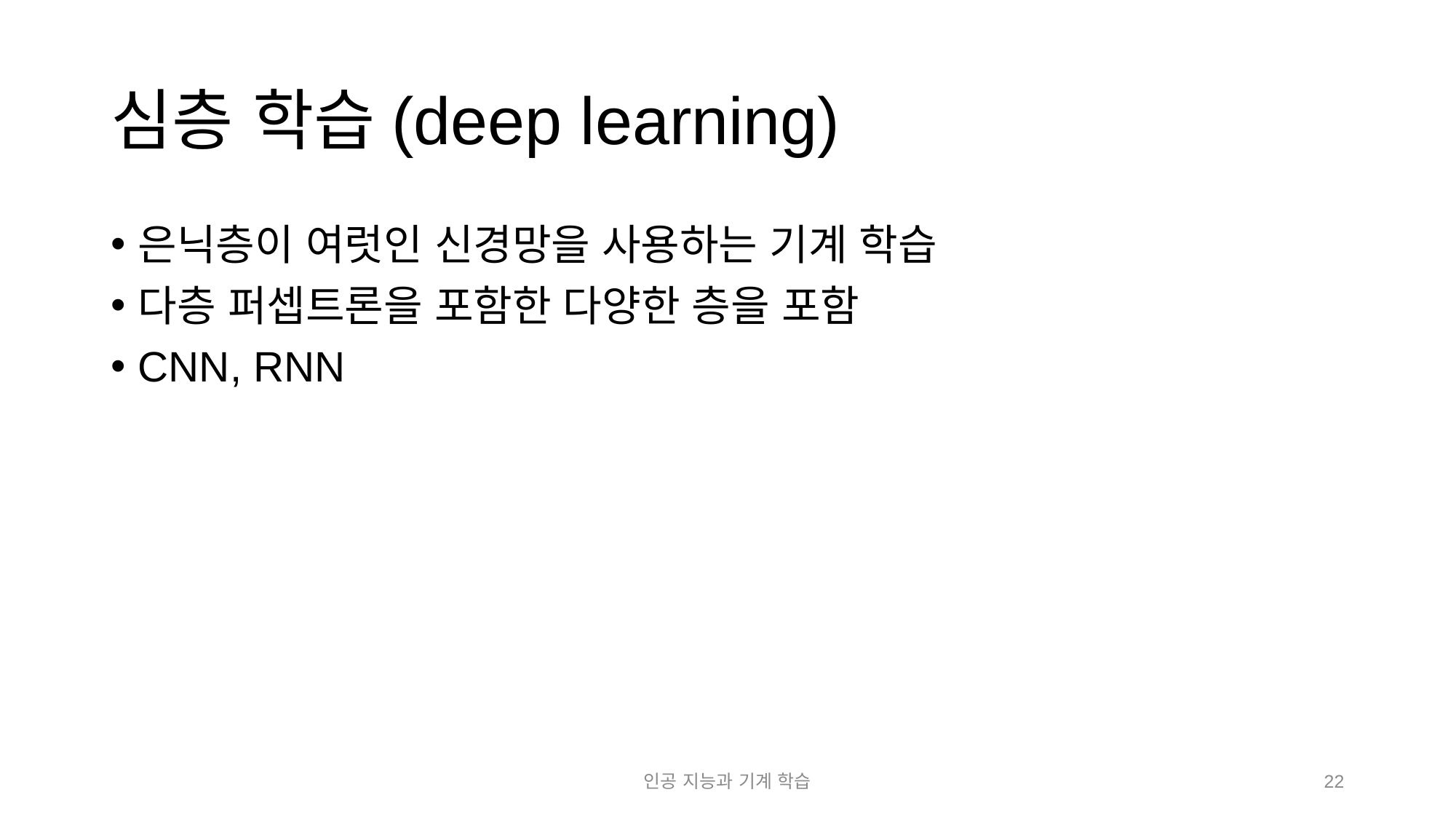

# 심층 학습(deep learning)
은닉층이 여럿인 신경망을 사용하는 기계 학습
다층 퍼셉트론을 포함한 다양한 층을 포함
CNN, RNN
인공 지능과 기계 학습
22